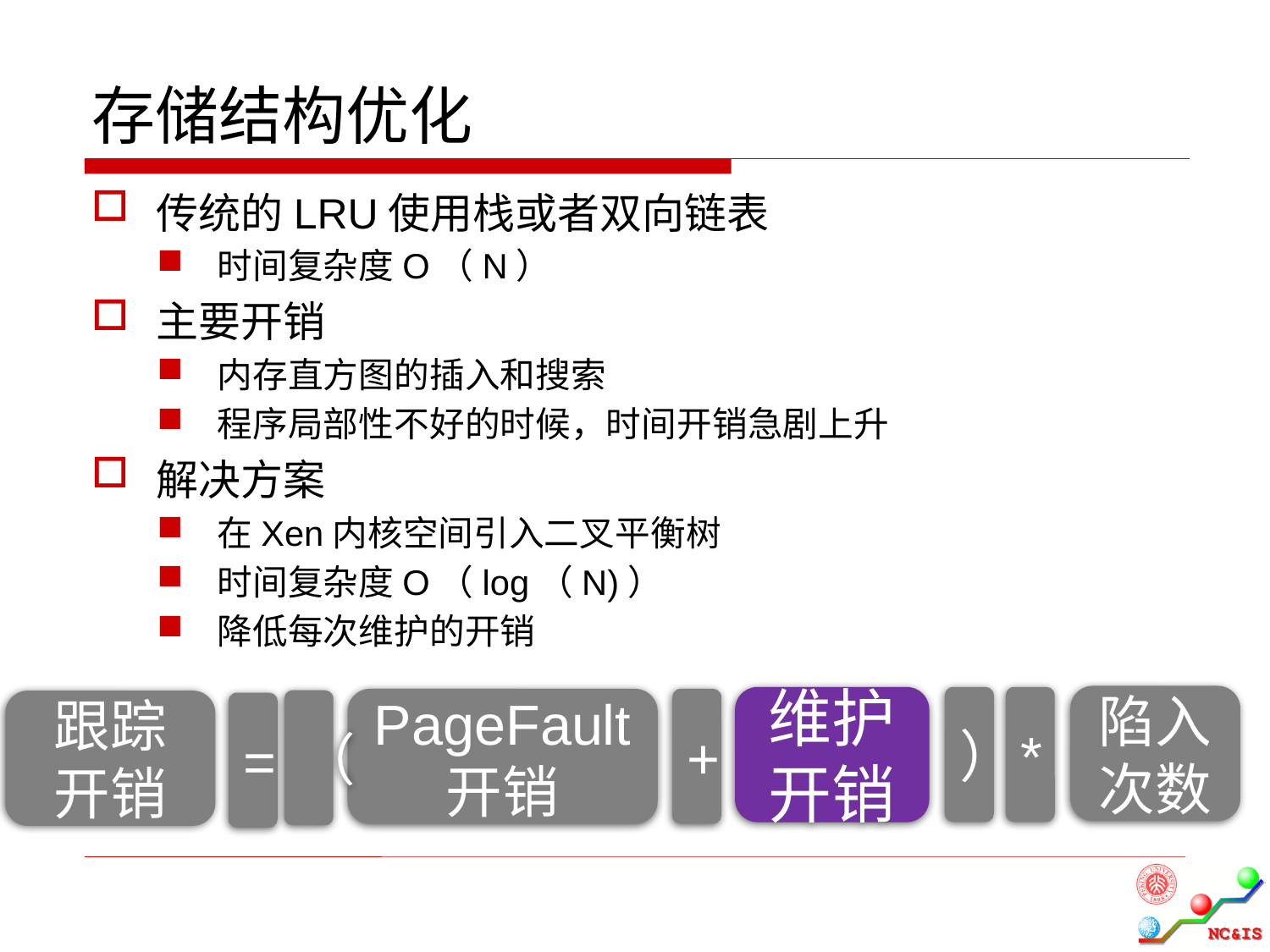

存储结构优化
传统的LRU使用栈或者双向链表
时间复杂度O（N）
主要开销
内存直方图的插入和搜索
程序局部性不好的时候，时间开销急剧上升
解决方案
在Xen内核空间引入二叉平衡树
时间复杂度O（log（N)）
降低每次维护的开销

陷入
次数
*
维护开销
）
PageFault
开销
+
（
跟踪
开销
=